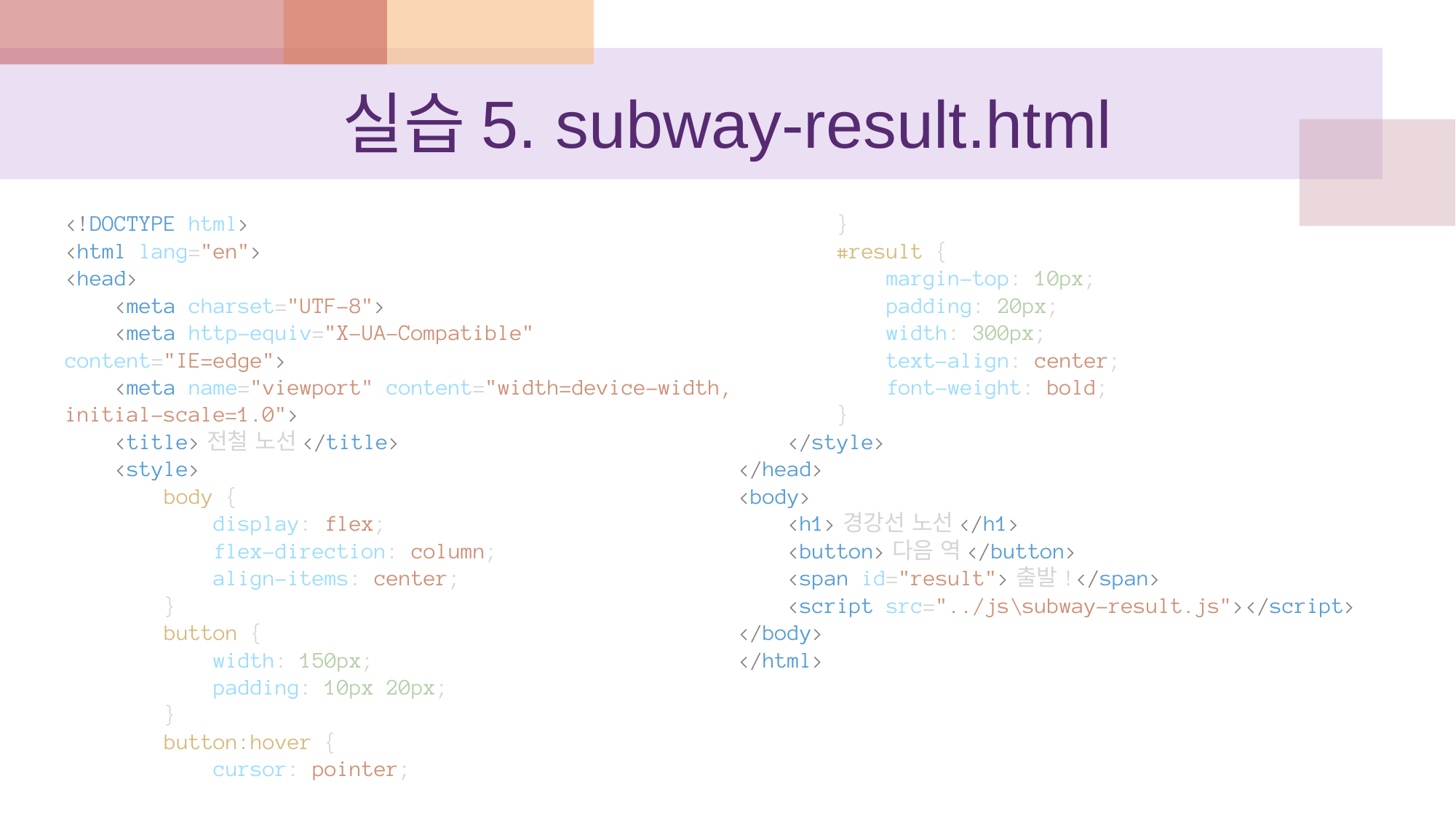

# 실습5. subway-result.html
<!DOCTYPE html>
<html lang="en">
<head>
    <meta charset="UTF-8">
    <meta http-equiv="X-UA-Compatible" content="IE=edge">
    <meta name="viewport" content="width=device-width, initial-scale=1.0">
    <title>전철 노선</title>
    <style>
        body {
            display: flex;
            flex-direction: column;
            align-items: center;
        }
        button {
            width: 150px;
            padding: 10px 20px;
        }
        button:hover {
            cursor: pointer;
        }
        #result {
            margin-top: 10px;
            padding: 20px;
            width: 300px;
            text-align: center;
            font-weight: bold;
        }
    </style>
</head>
<body>
    <h1>경강선 노선</h1>
    <button>다음 역</button>
    <span id="result">출발!</span>
    <script src="../js\subway-result.js"></script>
</body>
</html>